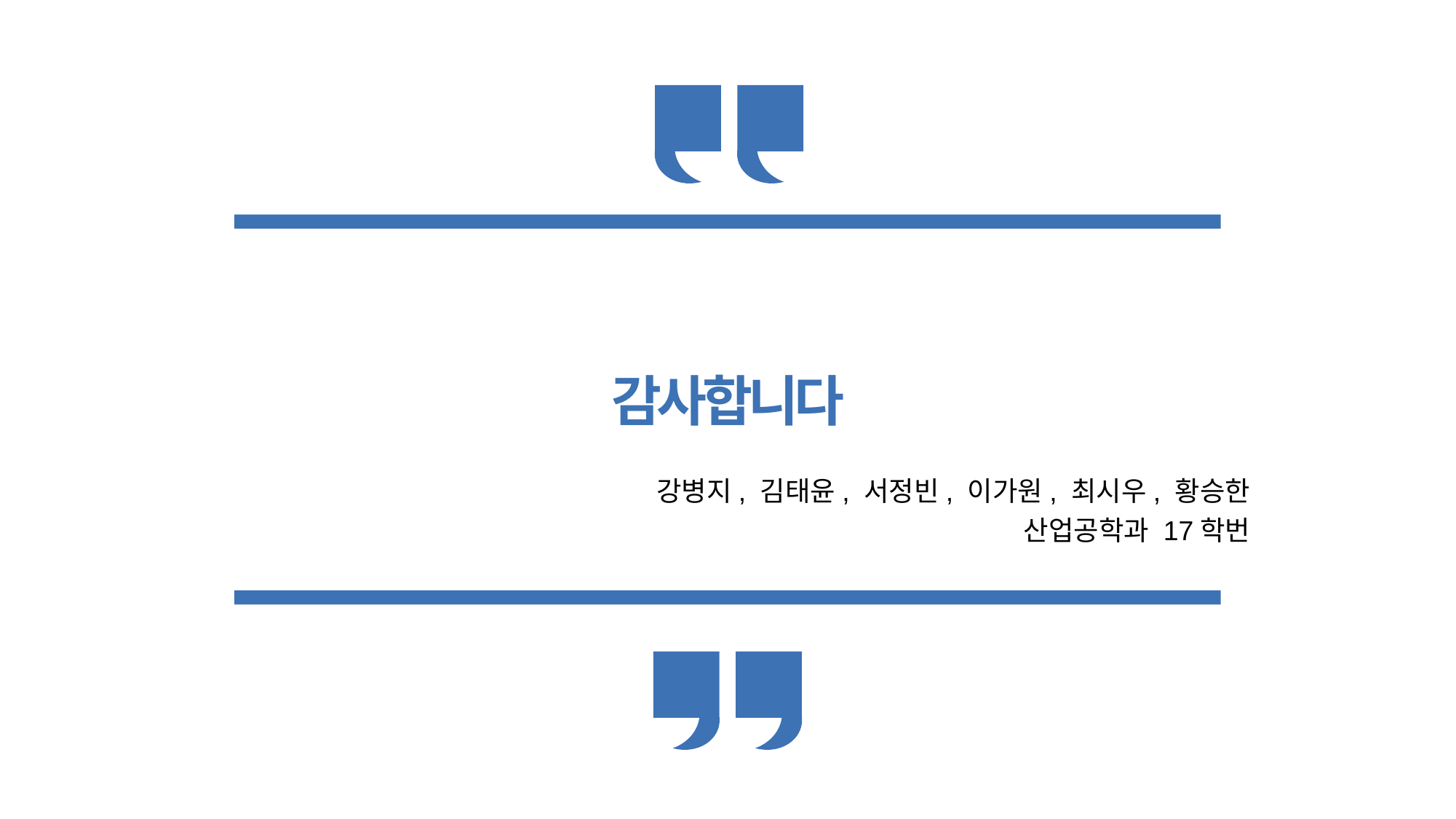

감사합니다
강병지, 김태윤, 서정빈, 이가원, 최시우, 황승한
산업공학과 17학번